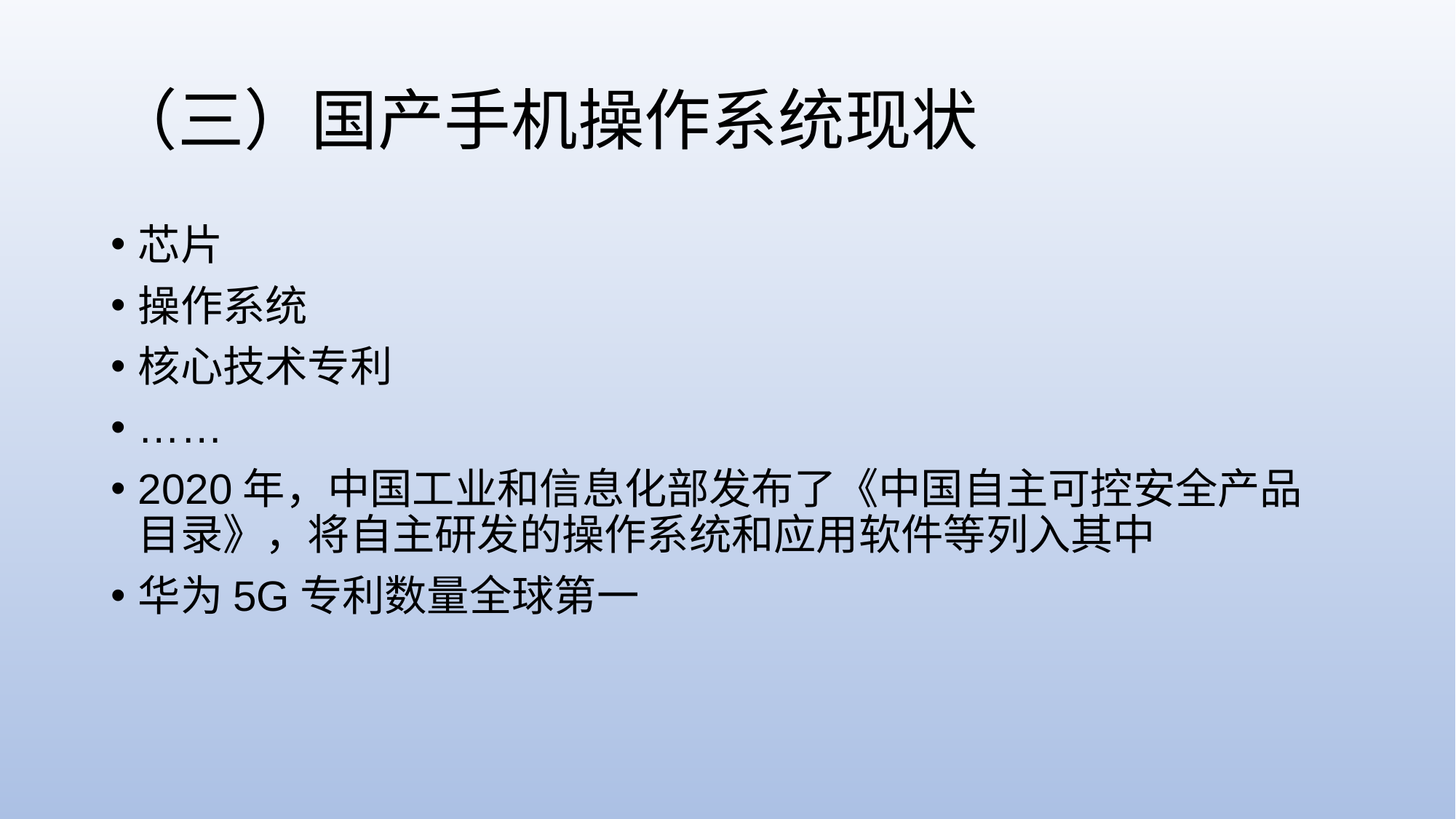

# （三）国产手机操作系统现状
芯片
操作系统
核心技术专利
……
2020年，中国工业和信息化部发布了《中国自主可控安全产品目录》，将自主研发的操作系统和应用软件等列入其中
华为5G专利数量全球第一